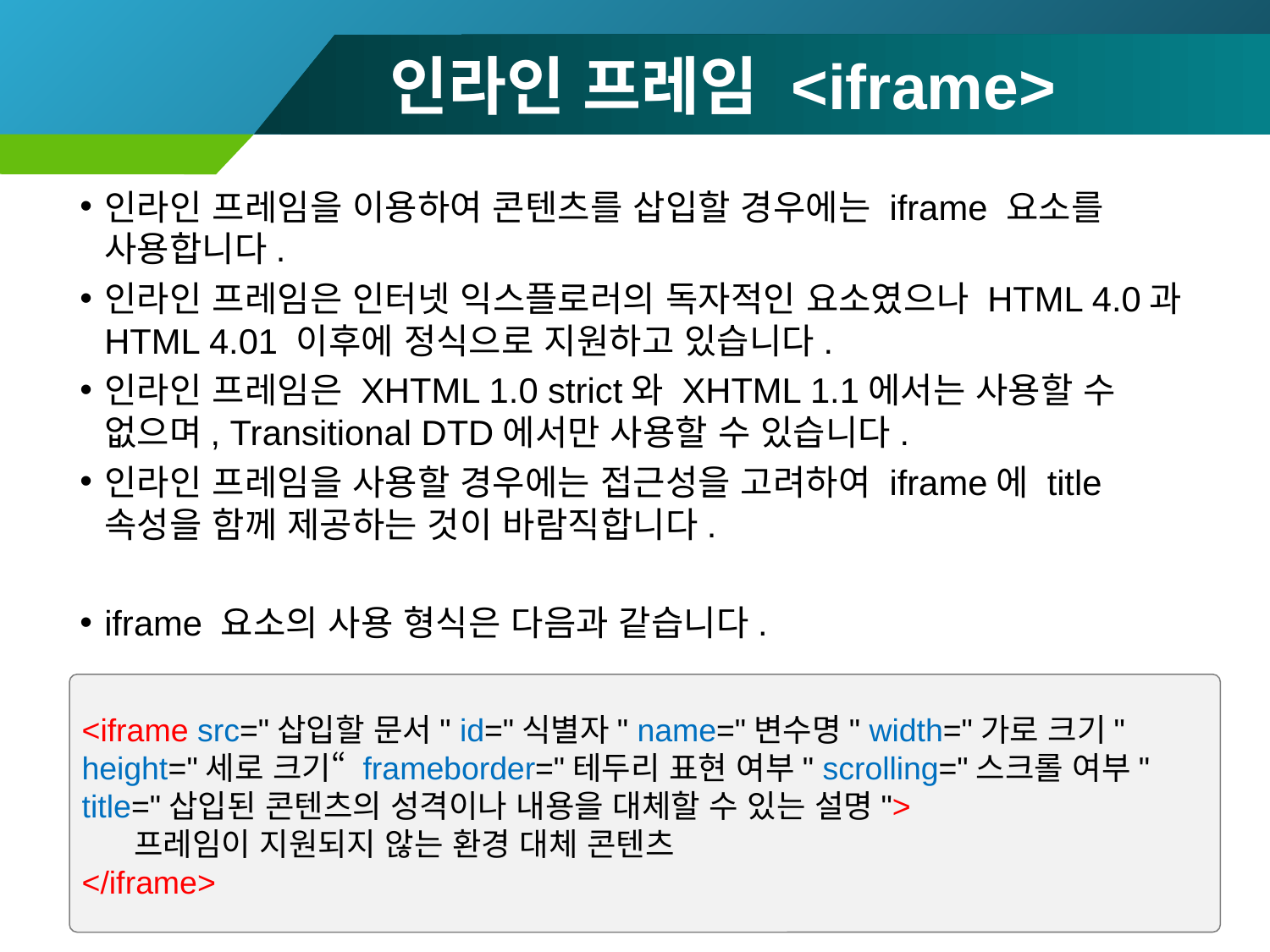

# 인라인 프레임 <iframe>
인라인 프레임을 이용하여 콘텐츠를 삽입할 경우에는 iframe 요소를 사용합니다.
인라인 프레임은 인터넷 익스플로러의 독자적인 요소였으나 HTML 4.0과 HTML 4.01 이후에 정식으로 지원하고 있습니다.
인라인 프레임은 XHTML 1.0 strict와 XHTML 1.1에서는 사용할 수 없으며, Transitional DTD에서만 사용할 수 있습니다.
인라인 프레임을 사용할 경우에는 접근성을 고려하여 iframe에 title 속성을 함께 제공하는 것이 바람직합니다.

iframe 요소의 사용 형식은 다음과 같습니다.

<iframe src="삽입할 문서" id="식별자" name="변수명" width="가로 크기" height="세로 크기“ frameborder="테두리 표현 여부" scrolling="스크롤 여부" title="삽입된 콘텐츠의 성격이나 내용을 대체할 수 있는 설명">
     프레임이 지원되지 않는 환경 대체 콘텐츠
</iframe>